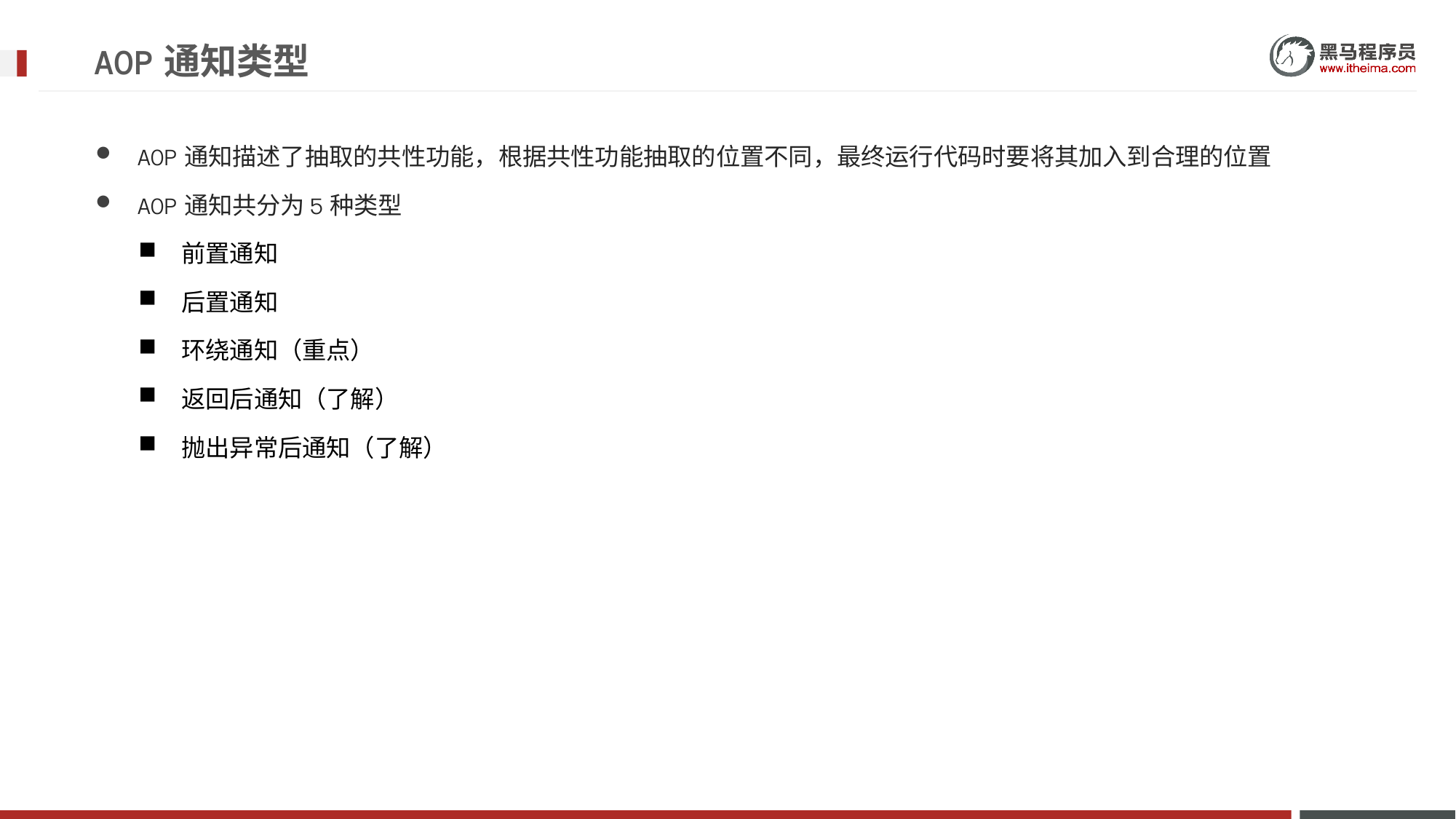

# AOP通知类型
AOP通知描述了抽取的共性功能，根据共性功能抽取的位置不同，最终运行代码时要将其加入到合理的位置
AOP通知共分为5种类型
前置通知
后置通知
环绕通知（重点）
返回后通知（了解）
抛出异常后通知（了解）